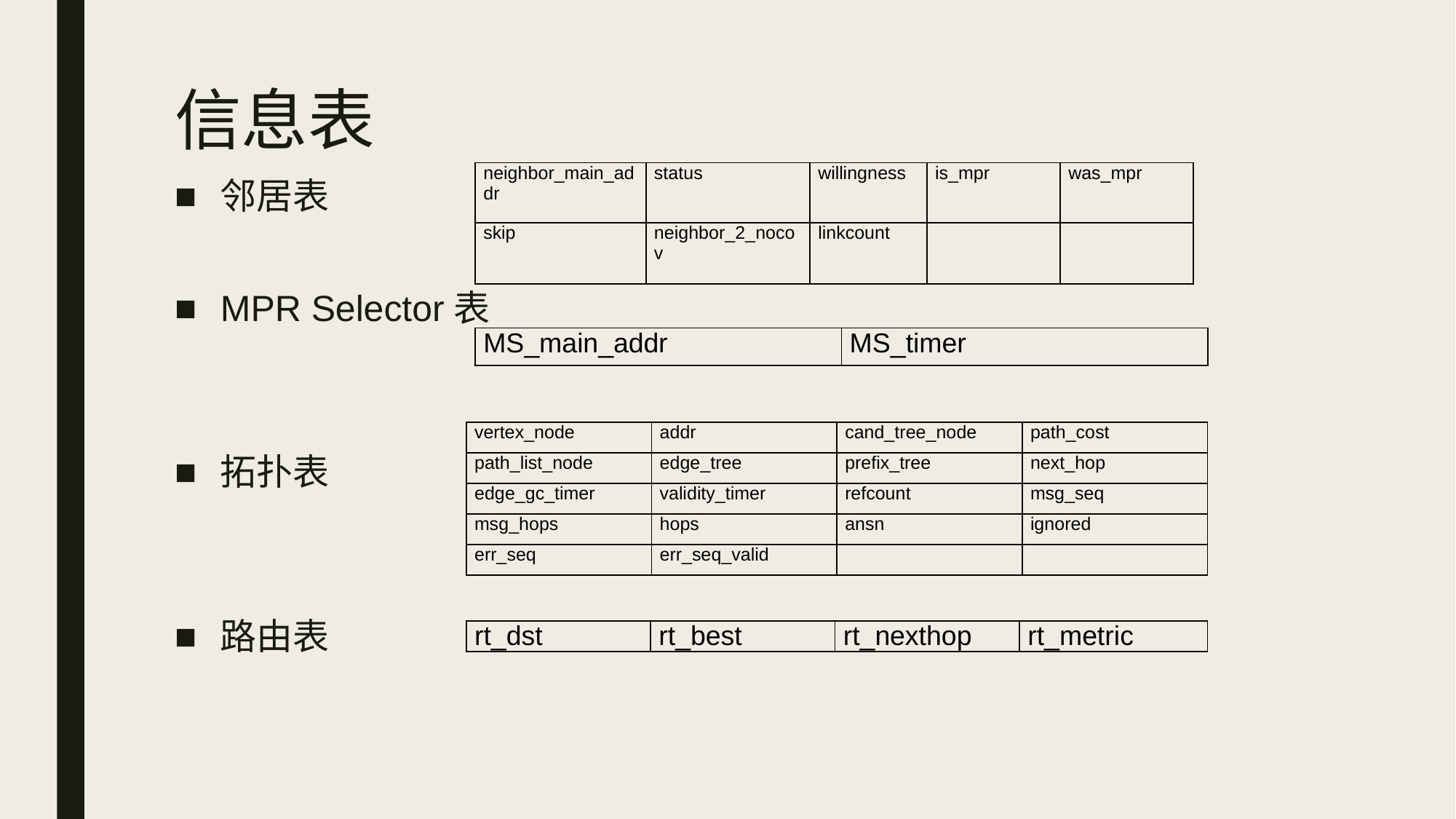

# 信息表
| neighbor\_main\_addr | status | willingness | is\_mpr | was\_mpr |
| --- | --- | --- | --- | --- |
| skip | neighbor\_2\_nocov | linkcount |  |  |
邻居表

MPR Selector表

拓扑表

路由表
| MS\_main\_addr | MS\_timer |
| --- | --- |
| vertex\_node | addr | cand\_tree\_node | path\_cost |
| --- | --- | --- | --- |
| path\_list\_node | edge\_tree | prefix\_tree | next\_hop |
| edge\_gc\_timer | validity\_timer | refcount | msg\_seq |
| msg\_hops | hops | ansn | ignored |
| err\_seq | err\_seq\_valid |  |  |
| rt\_dst | rt\_best | rt\_nexthop | rt\_metric |
| --- | --- | --- | --- |